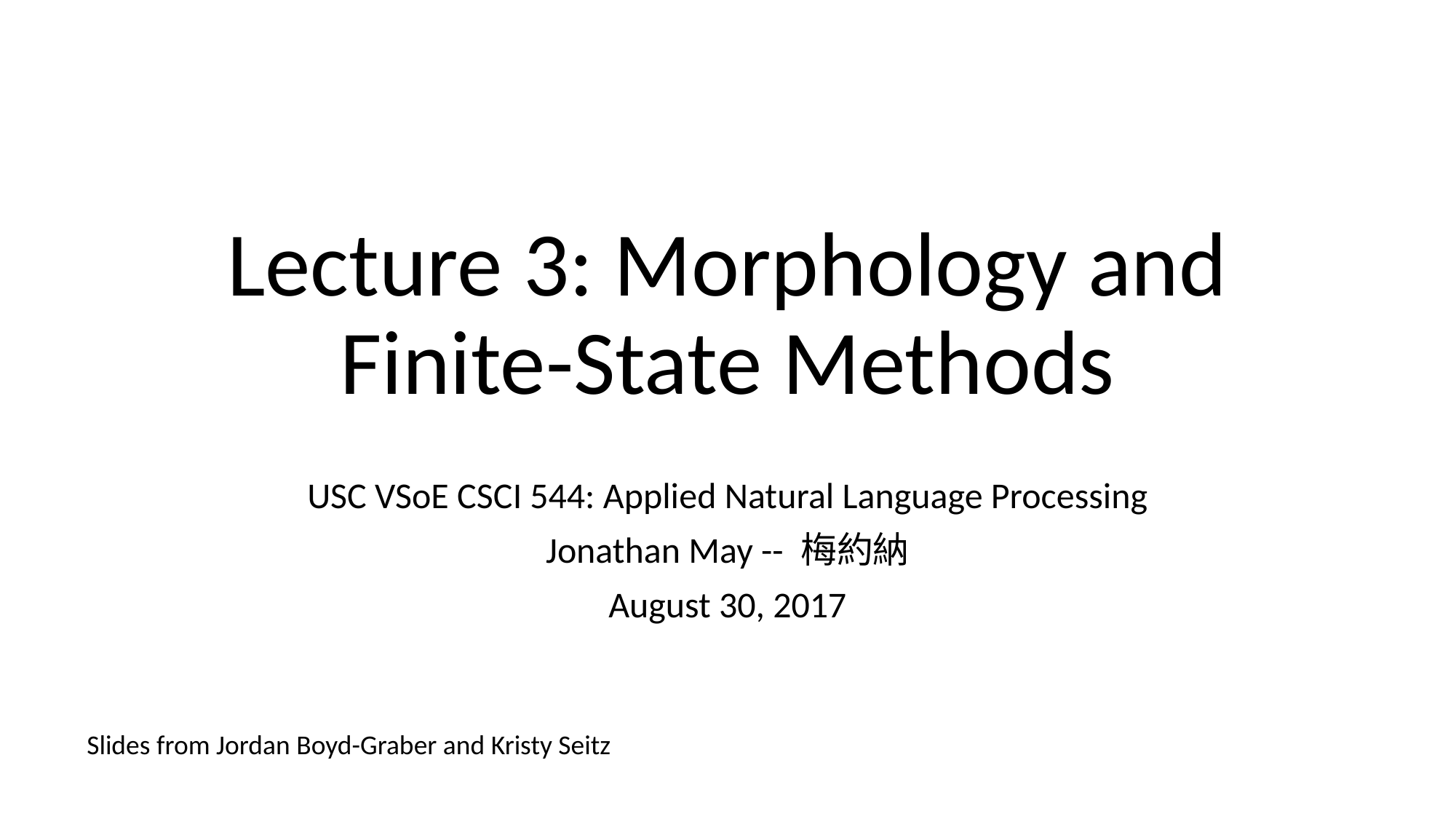

# Lecture 3: Morphology and Finite-State Methods
USC VSoE CSCI 544: Applied Natural Language Processing
Jonathan May -- 梅約納
August 30, 2017
Slides from Jordan Boyd-Graber and Kristy Seitz